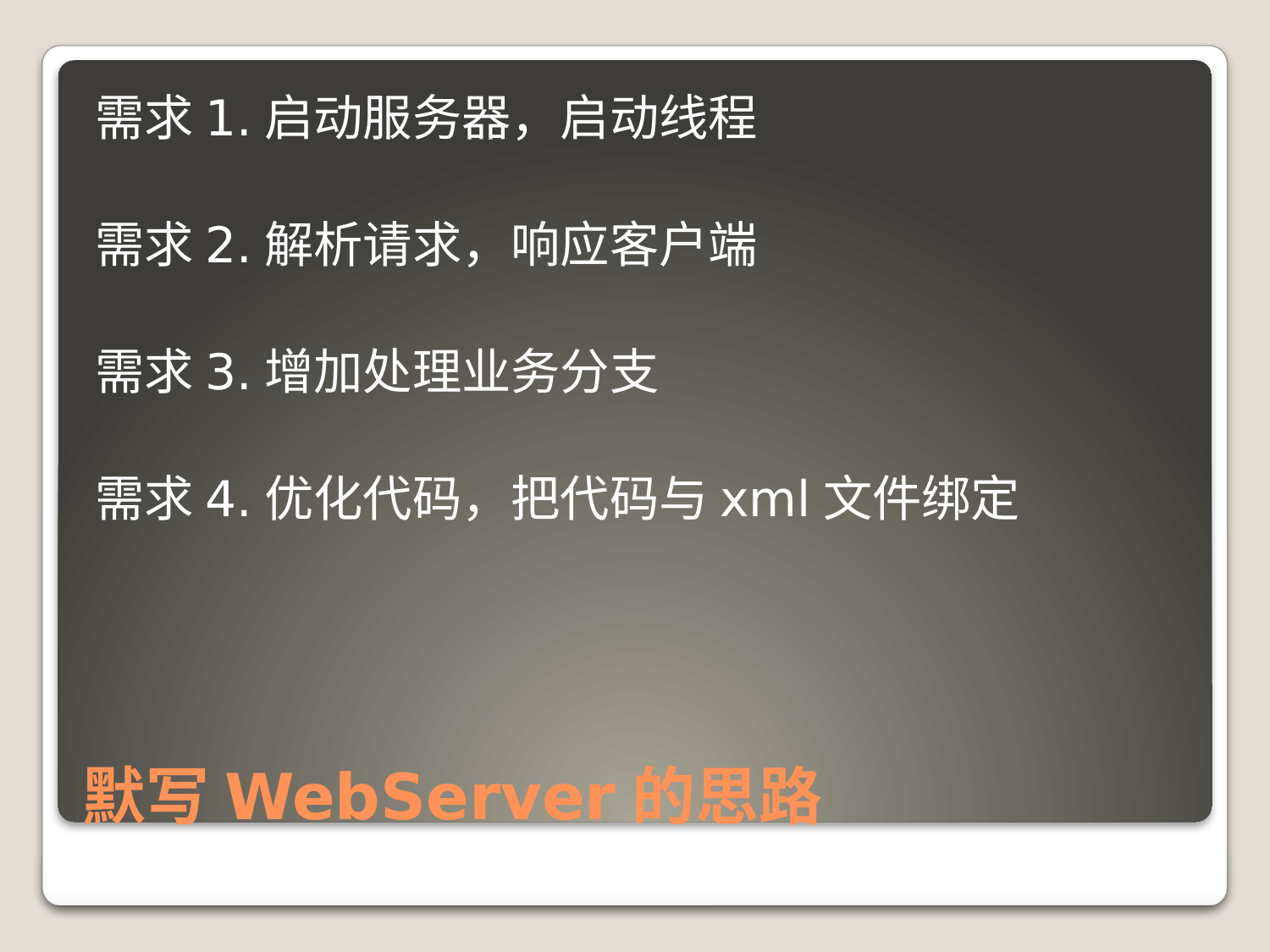

需求1.启动服务器，启动线程

需求2.解析请求，响应客户端

需求3.增加处理业务分支

需求4.优化代码，把代码与xml文件绑定

# 默写WebServer的思路